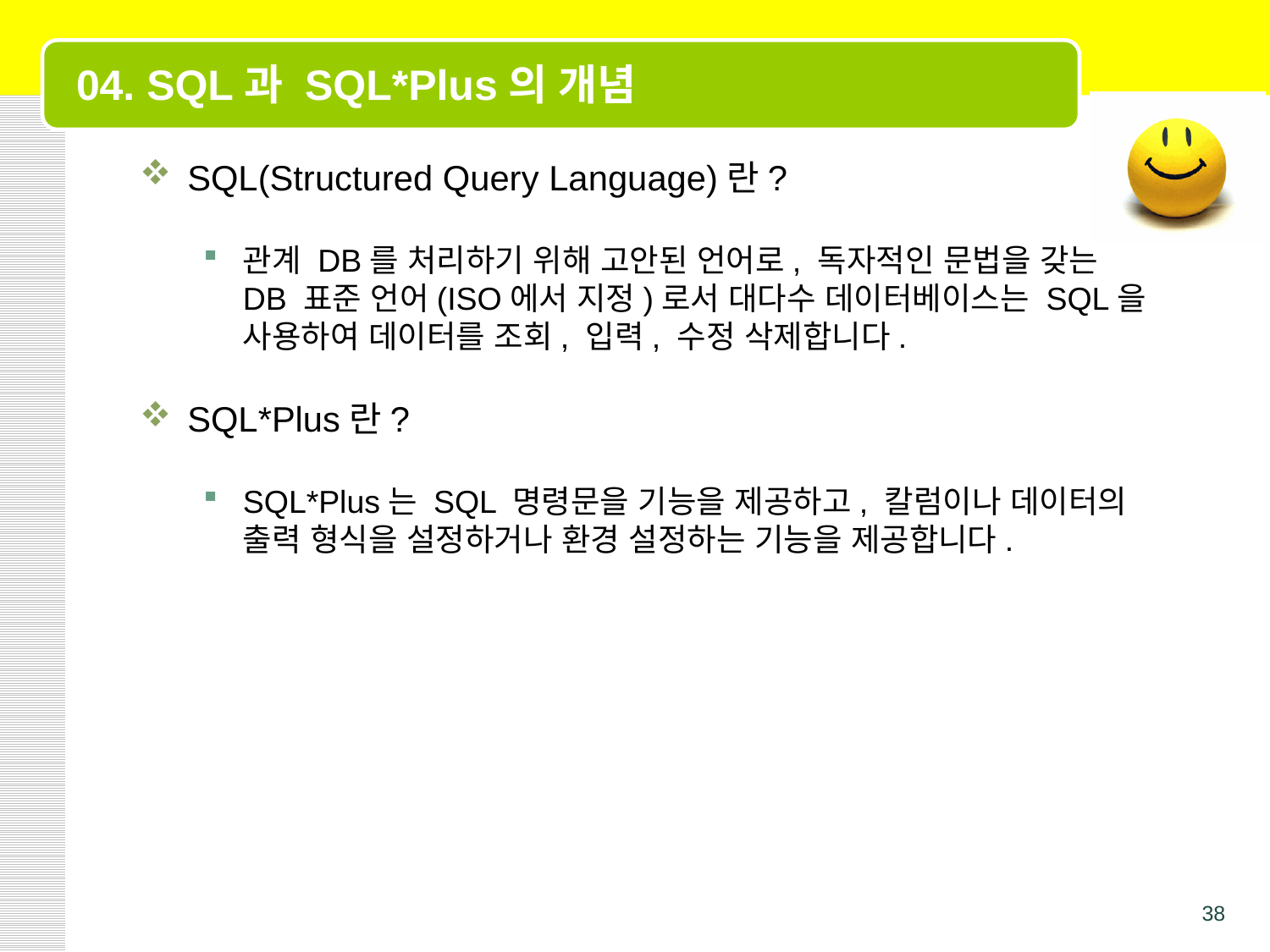

# 04. SQL과 SQL*Plus의 개념
SQL(Structured Query Language)란?
관계 DB를 처리하기 위해 고안된 언어로, 독자적인 문법을 갖는 DB 표준 언어(ISO에서 지정)로서 대다수 데이터베이스는 SQL을 사용하여 데이터를 조회, 입력, 수정 삭제합니다.
SQL*Plus란?
SQL*Plus는 SQL 명령문을 기능을 제공하고, 칼럼이나 데이터의 출력 형식을 설정하거나 환경 설정하는 기능을 제공합니다.